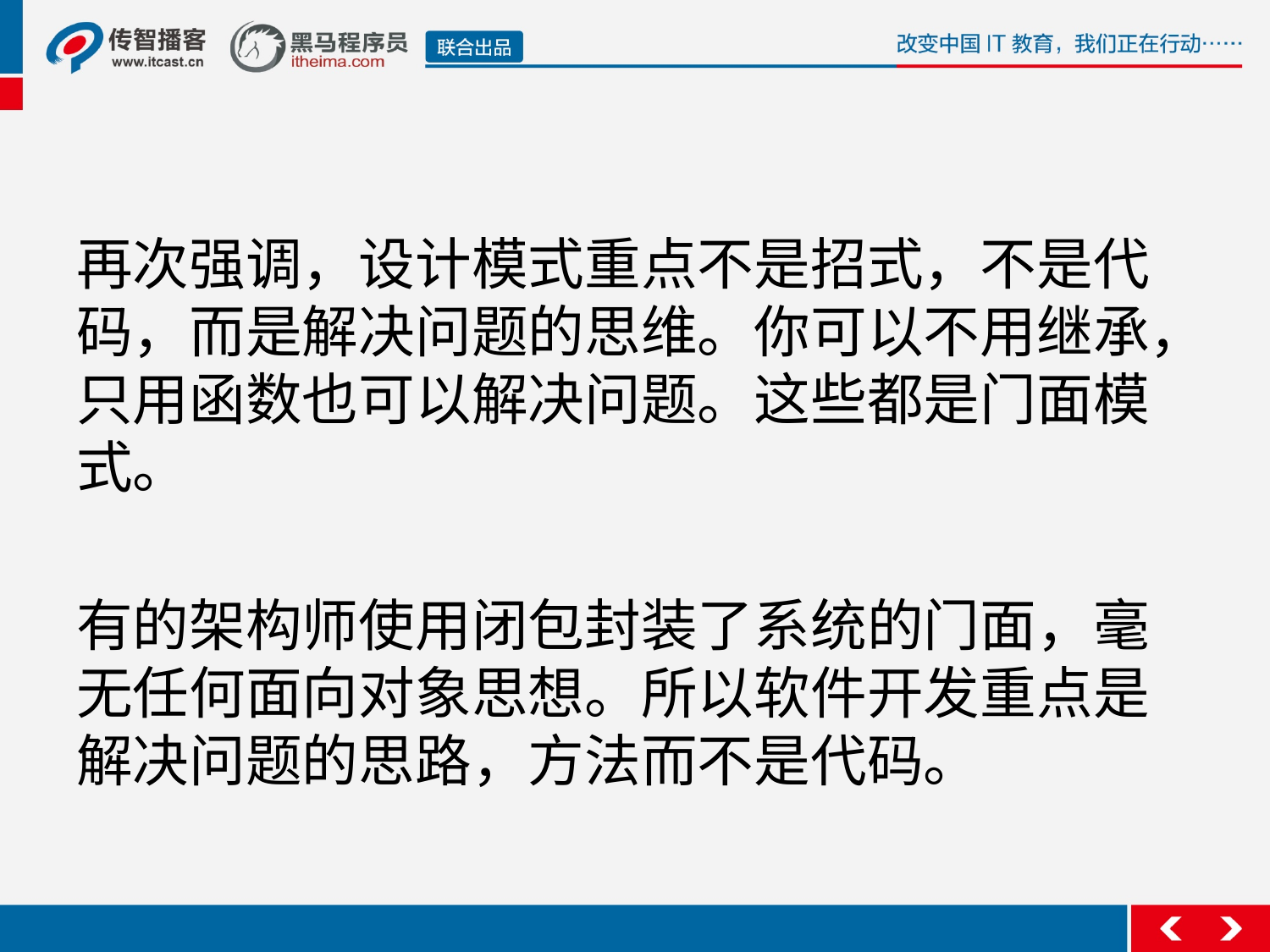

#
再次强调，设计模式重点不是招式，不是代码，而是解决问题的思维。你可以不用继承，只用函数也可以解决问题。这些都是门面模式。

有的架构师使用闭包封装了系统的门面，毫无任何面向对象思想。所以软件开发重点是解决问题的思路，方法而不是代码。